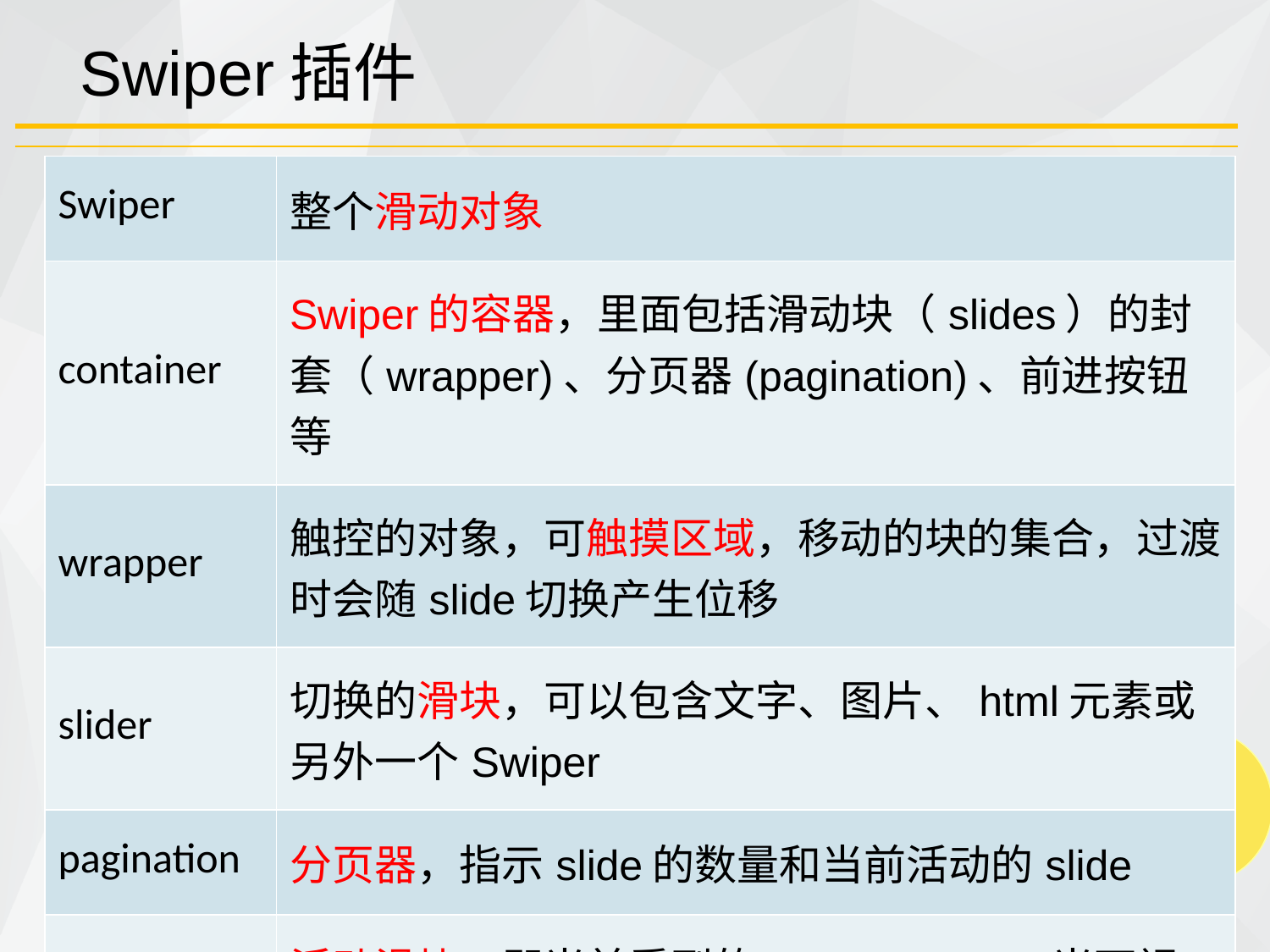

# Swiper插件
| Swiper | 整个滑动对象 |
| --- | --- |
| container | Swiper的容器，里面包括滑动块（slides）的封套（wrapper)、分页器(pagination)、前进按钮等 |
| wrapper | 触控的对象，可触摸区域，移动的块的集合，过渡时会随slide切换产生位移 |
| slider | 切换的滑块，可以包含文字、图片、html元素或另外一个Swiper |
| pagination | 分页器，指示slide的数量和当前活动的slide |
| active slide | 活动滑块，即当前看到的(visible)slide，当可视slide不止一个时，默认最左边那个是活动滑块 |